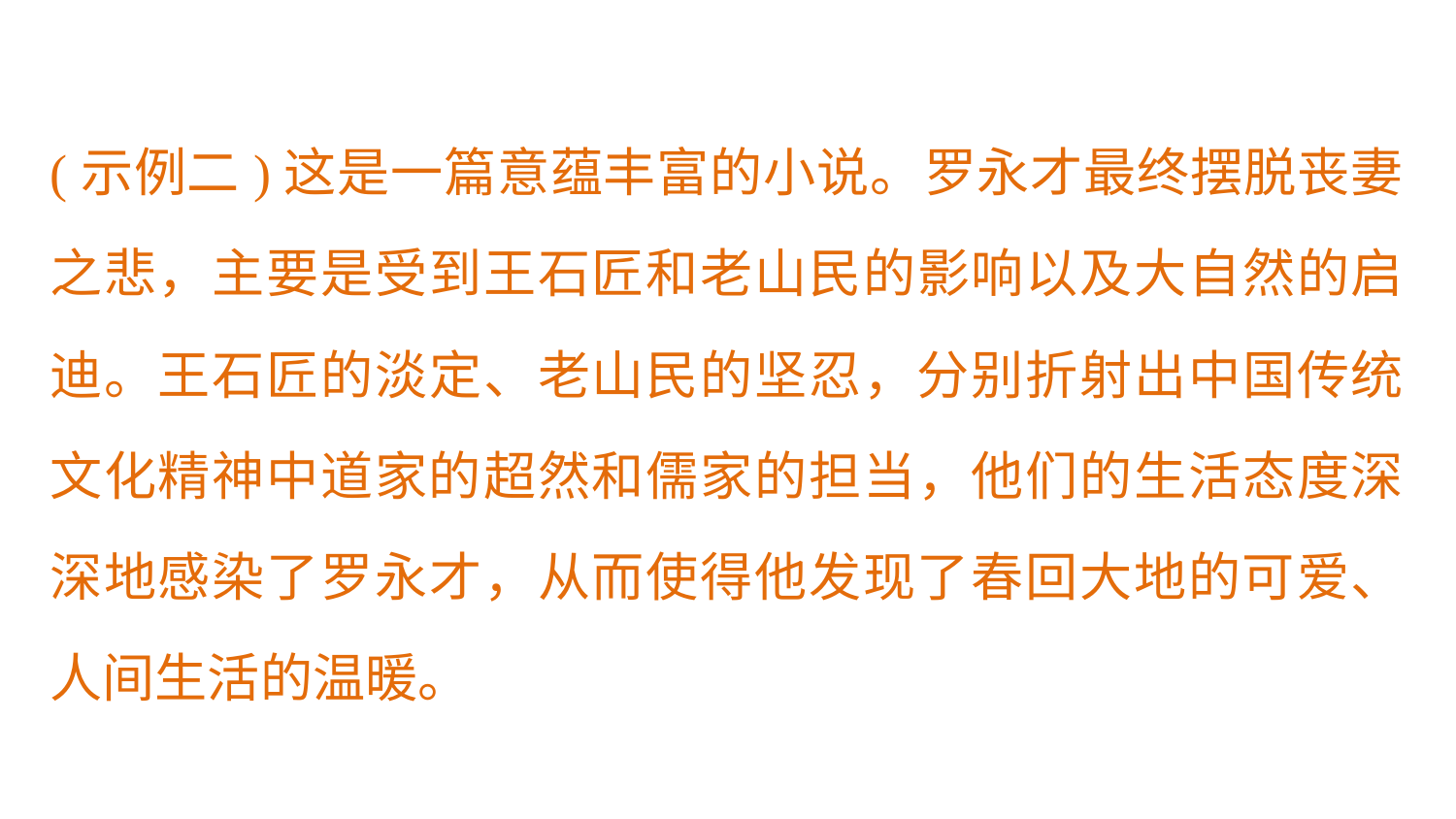

(示例二)这是一篇意蕴丰富的小说。罗永才最终摆脱丧妻之悲，主要是受到王石匠和老山民的影响以及大自然的启迪。王石匠的淡定、老山民的坚忍，分别折射出中国传统文化精神中道家的超然和儒家的担当，他们的生活态度深深地感染了罗永才，从而使得他发现了春回大地的可爱、人间生活的温暖。